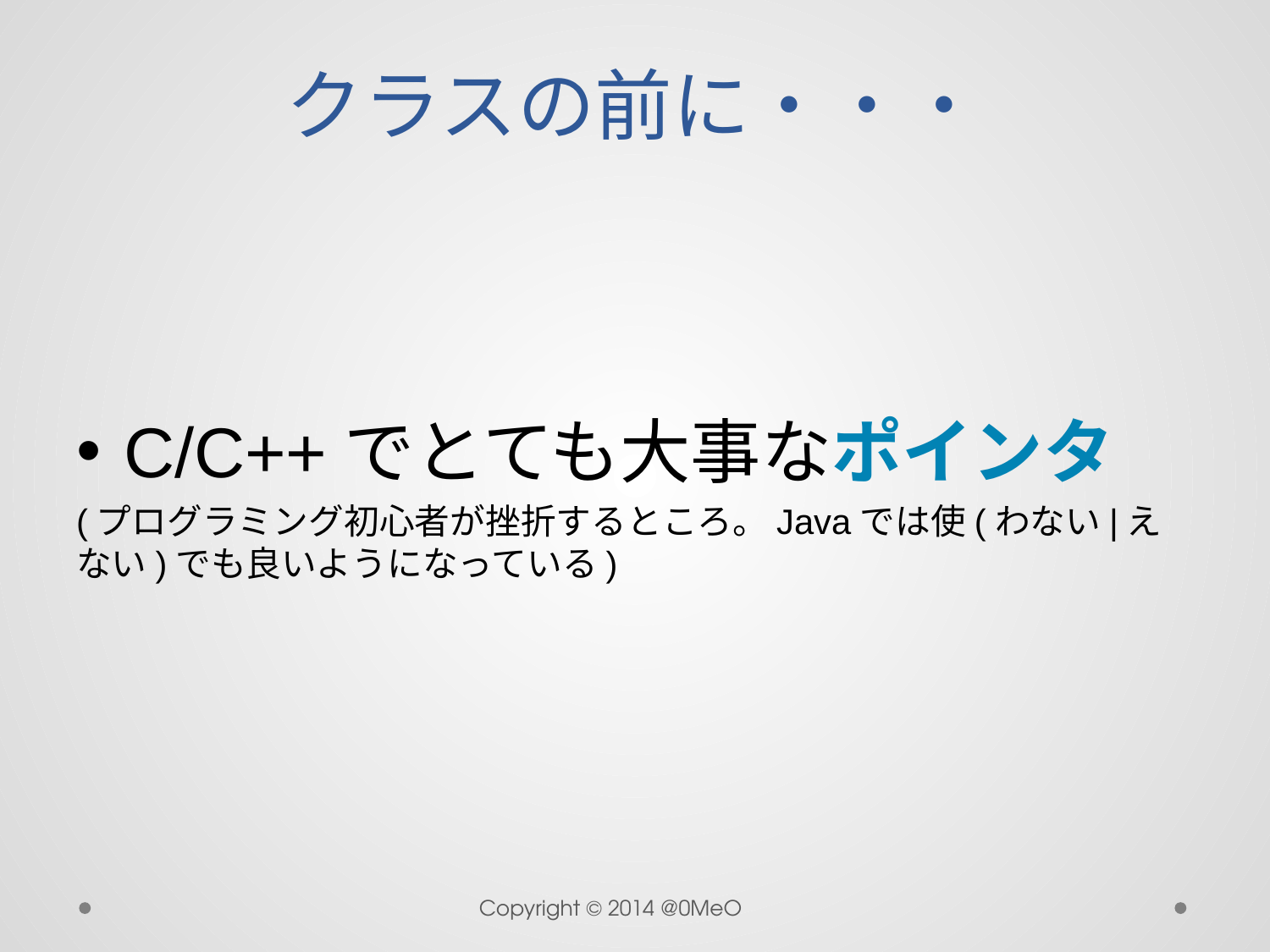

# クラスの前に・・・
C/C++でとても大事なポインタ
(プログラミング初心者が挫折するところ。Javaでは使(わない|えない)でも良いようになっている)